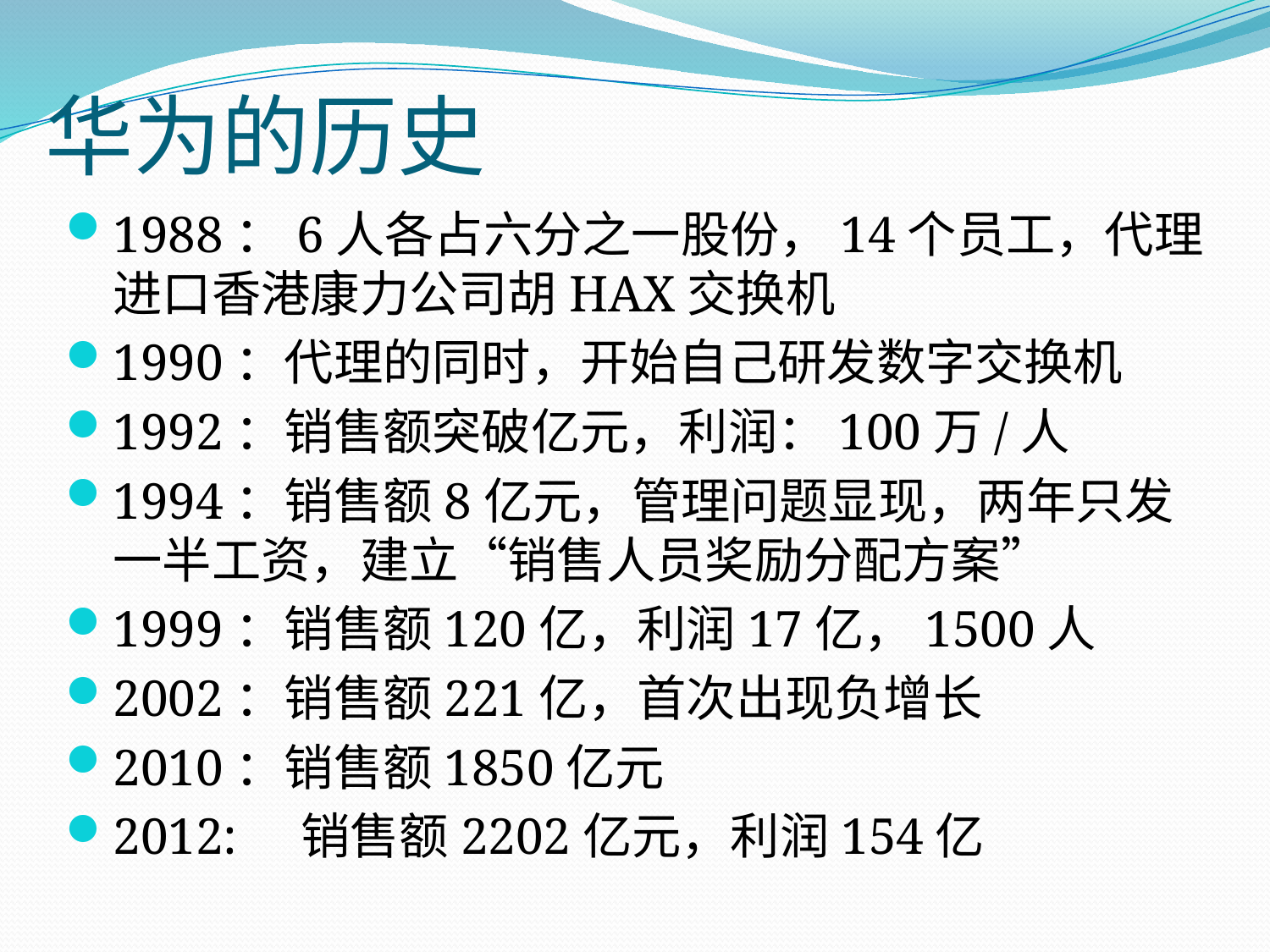

# 华为的历史
1988：6人各占六分之一股份，14个员工，代理进口香港康力公司胡HAX交换机
1990：代理的同时，开始自己研发数字交换机
1992：销售额突破亿元，利润：100万/人
1994：销售额8亿元，管理问题显现，两年只发一半工资，建立“销售人员奖励分配方案”
1999：销售额120亿，利润17亿，1500人
2002：销售额221亿，首次出现负增长
2010：销售额1850亿元
2012:    销售额2202亿元，利润154亿